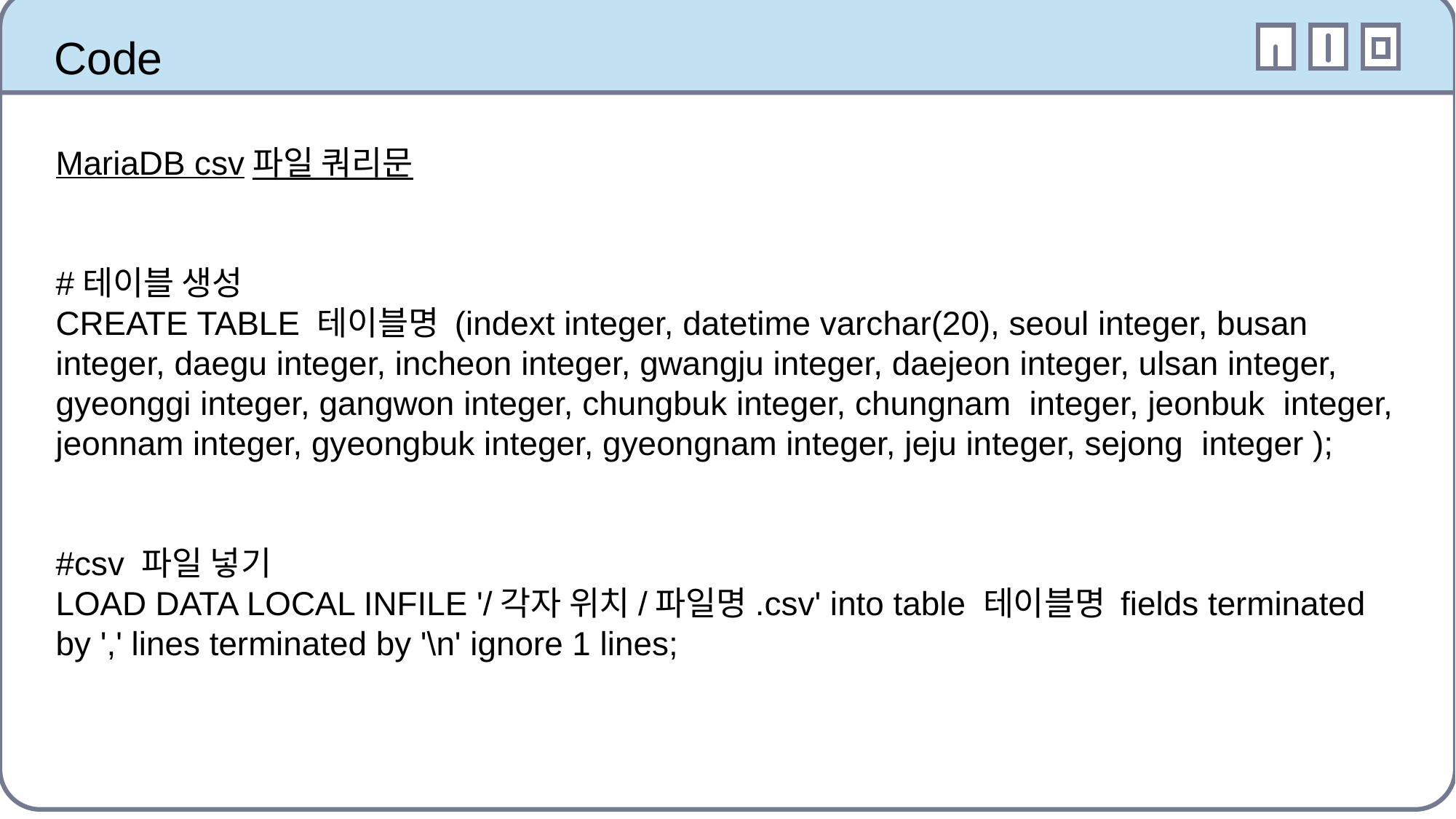

Code
오늘 사용한 색상은?
MariaDB csv파일 쿼리문

#테이블 생성
CREATE TABLE 테이블명 (indext integer, datetime varchar(20), seoul integer, busan  integer, daegu integer, incheon integer, gwangju integer, daejeon integer, ulsan integer, gyeonggi integer, gangwon integer, chungbuk integer, chungnam  integer, jeonbuk  integer, jeonnam integer, gyeongbuk integer, gyeongnam integer, jeju integer, sejong  integer );

#csv 파일 넣기
LOAD DATA LOCAL INFILE '/각자 위치/파일명.csv' into table 테이블명 fields terminated by ',' lines terminated by '\n' ignore 1 lines;